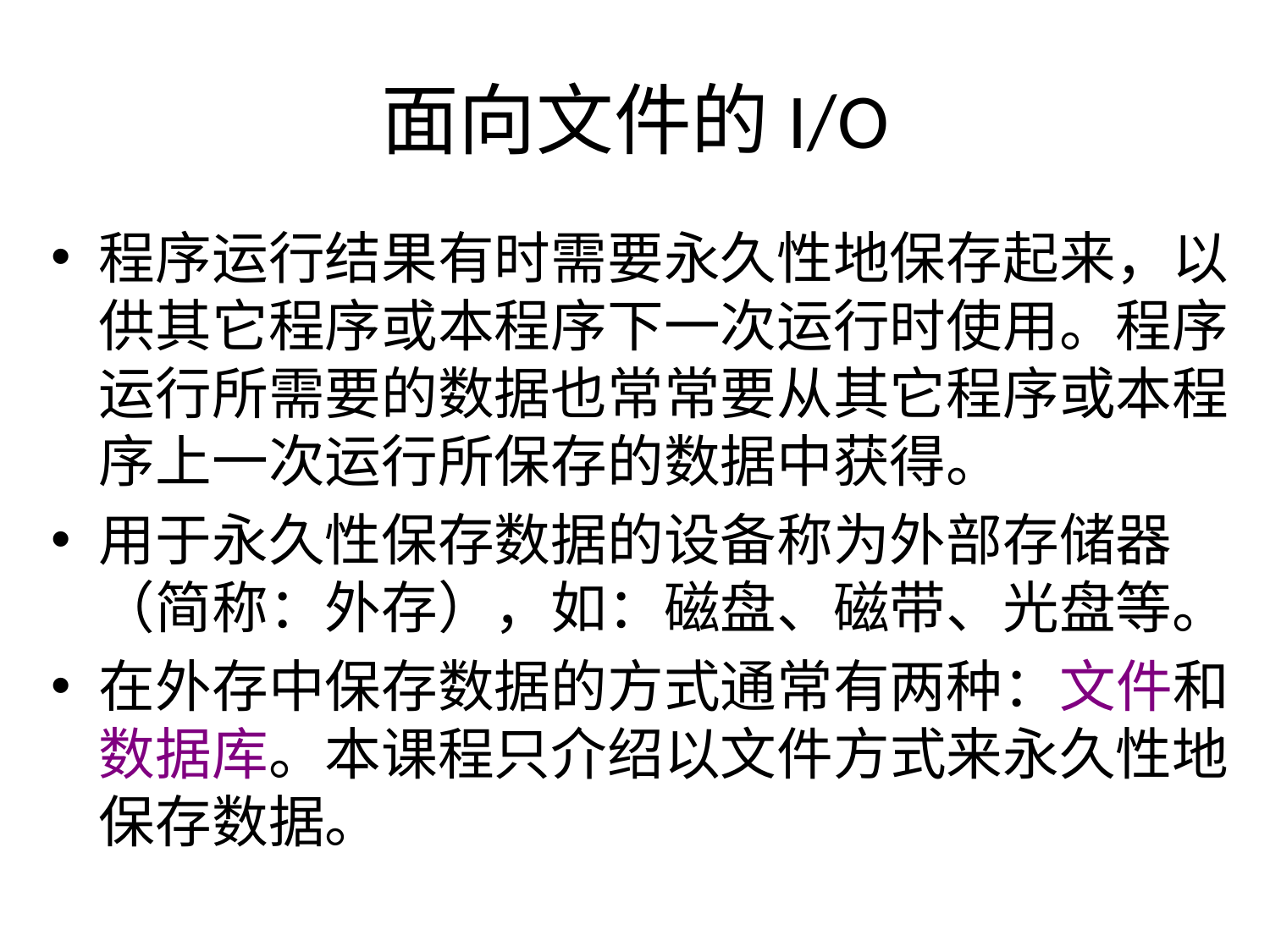

# 面向文件的I/O
程序运行结果有时需要永久性地保存起来，以供其它程序或本程序下一次运行时使用。程序运行所需要的数据也常常要从其它程序或本程序上一次运行所保存的数据中获得。
用于永久性保存数据的设备称为外部存储器（简称：外存），如：磁盘、磁带、光盘等。
在外存中保存数据的方式通常有两种：文件和数据库。本课程只介绍以文件方式来永久性地保存数据。